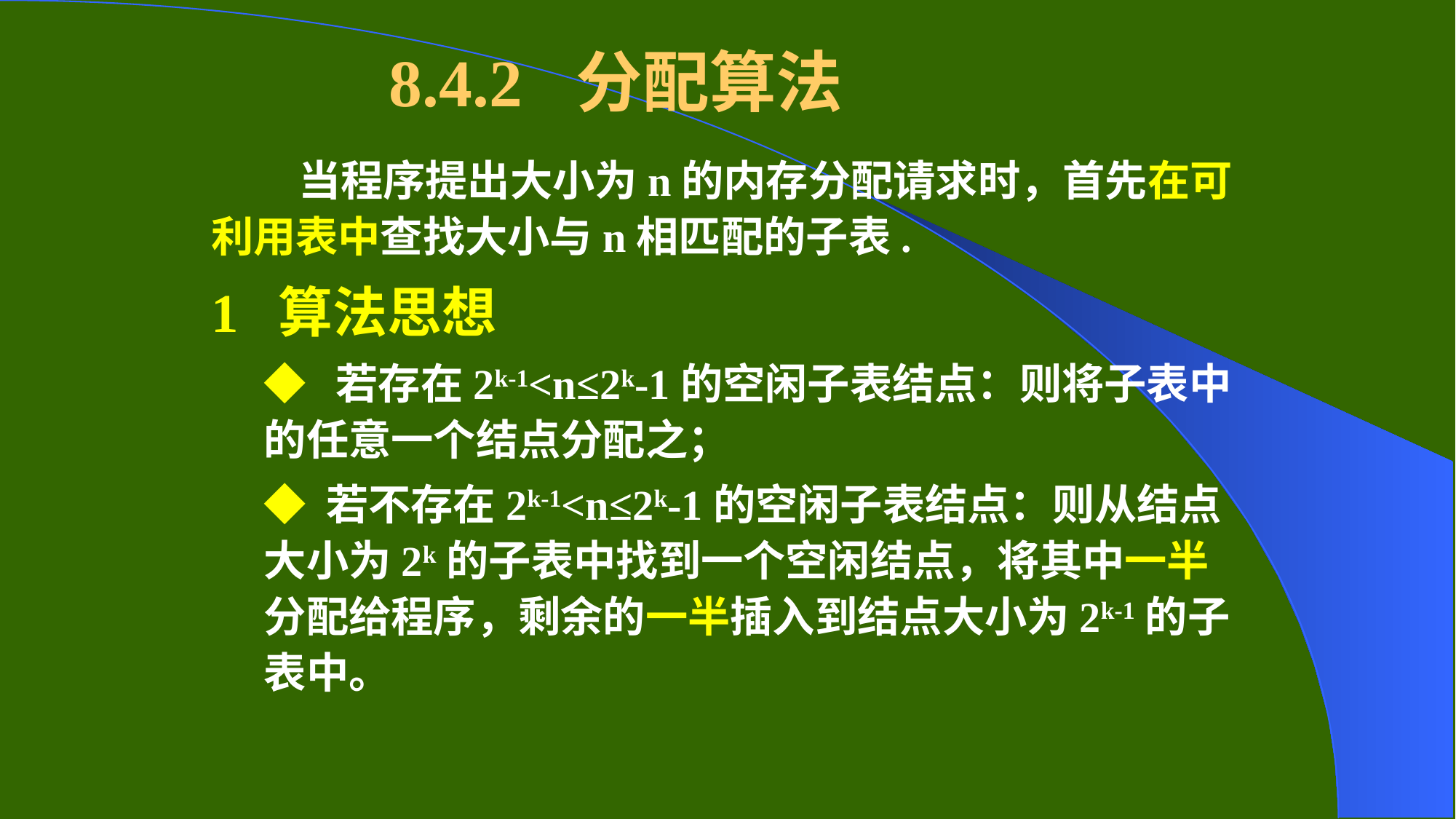

# 8.4.2  分配算法
        当程序提出大小为n的内存分配请求时，首先在可利用表中查找大小与n相匹配的子表.
1  算法思想
◆  若存在2k-1<n≤2k-1的空闲子表结点：则将子表中的任意一个结点分配之；
◆ 若不存在2k-1<n≤2k-1的空闲子表结点：则从结点大小为2k的子表中找到一个空闲结点，将其中一半分配给程序，剩余的一半插入到结点大小为2k-1的子表中。